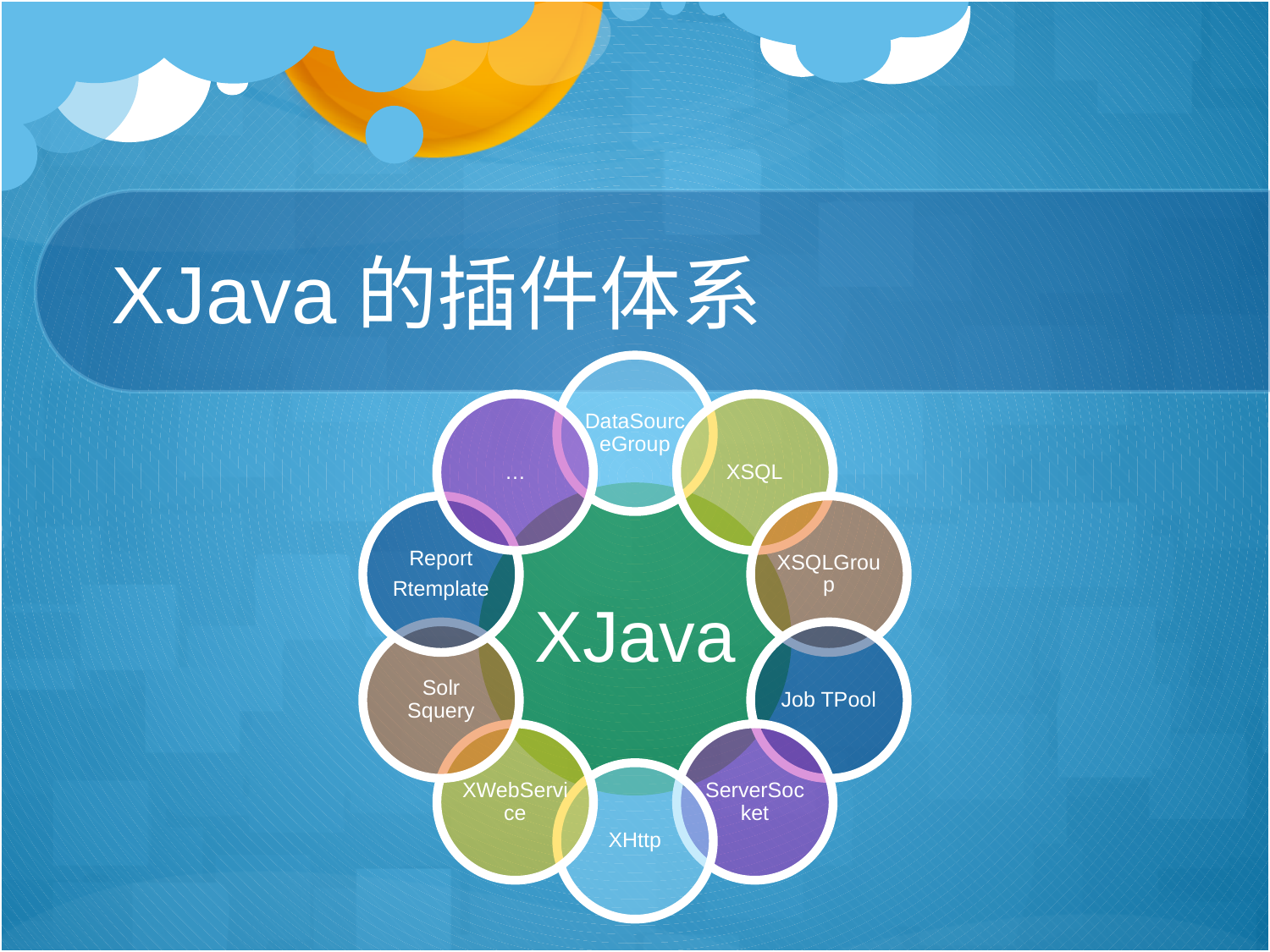

# XJava的插件体系
XJava
DataSourceGroup
XSQL
XSQLGroup
Job TPool
ServerSocket
XHttp
XWebService
Solr Squery
Report
Rtemplate
…